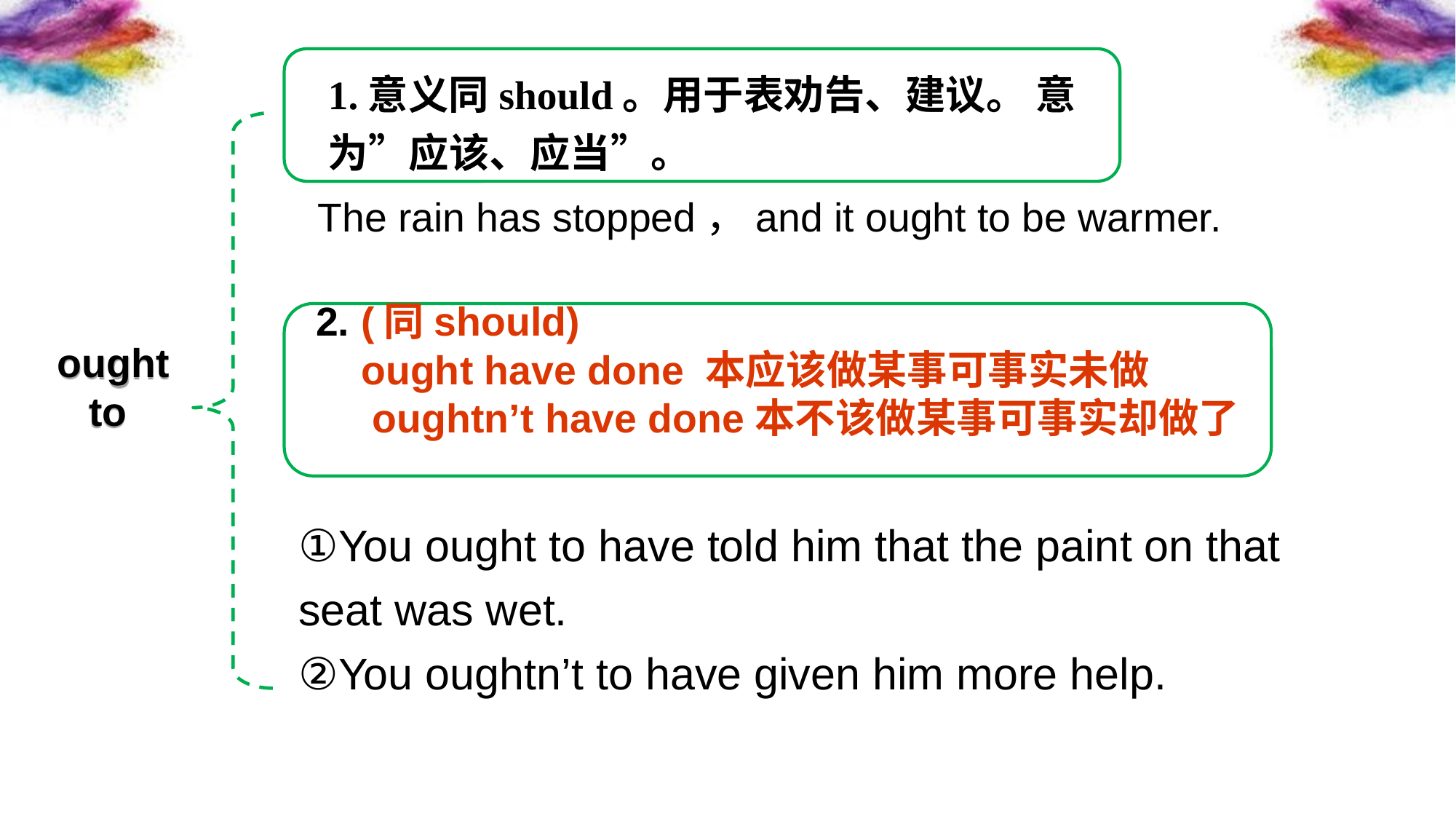

1.意义同should。用于表劝告、建议。 意为”应该、应当”。

  The rain has stopped，and it ought to be warmer.
 ought to
2. (同should)
    ought have done 本应该做某事可事实未做
     oughtn’t have done本不该做某事可事实却做了

①You ought to have told him that the paint on that seat was wet.
②You oughtn’t to have given him more help.